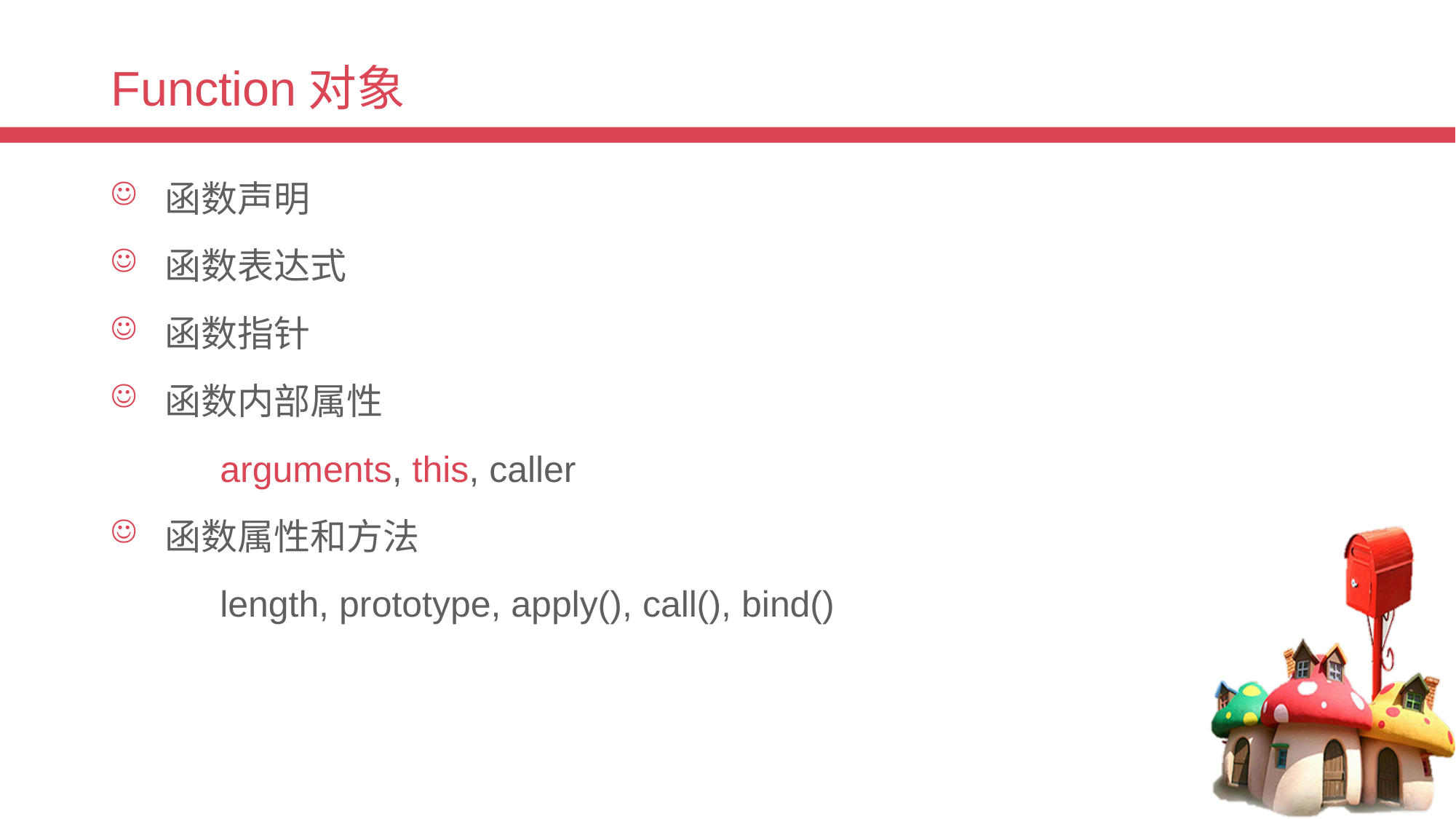

# Function对象
函数声明
函数表达式
函数指针
函数内部属性
	arguments, this, caller
函数属性和方法
	length, prototype, apply(), call(), bind()